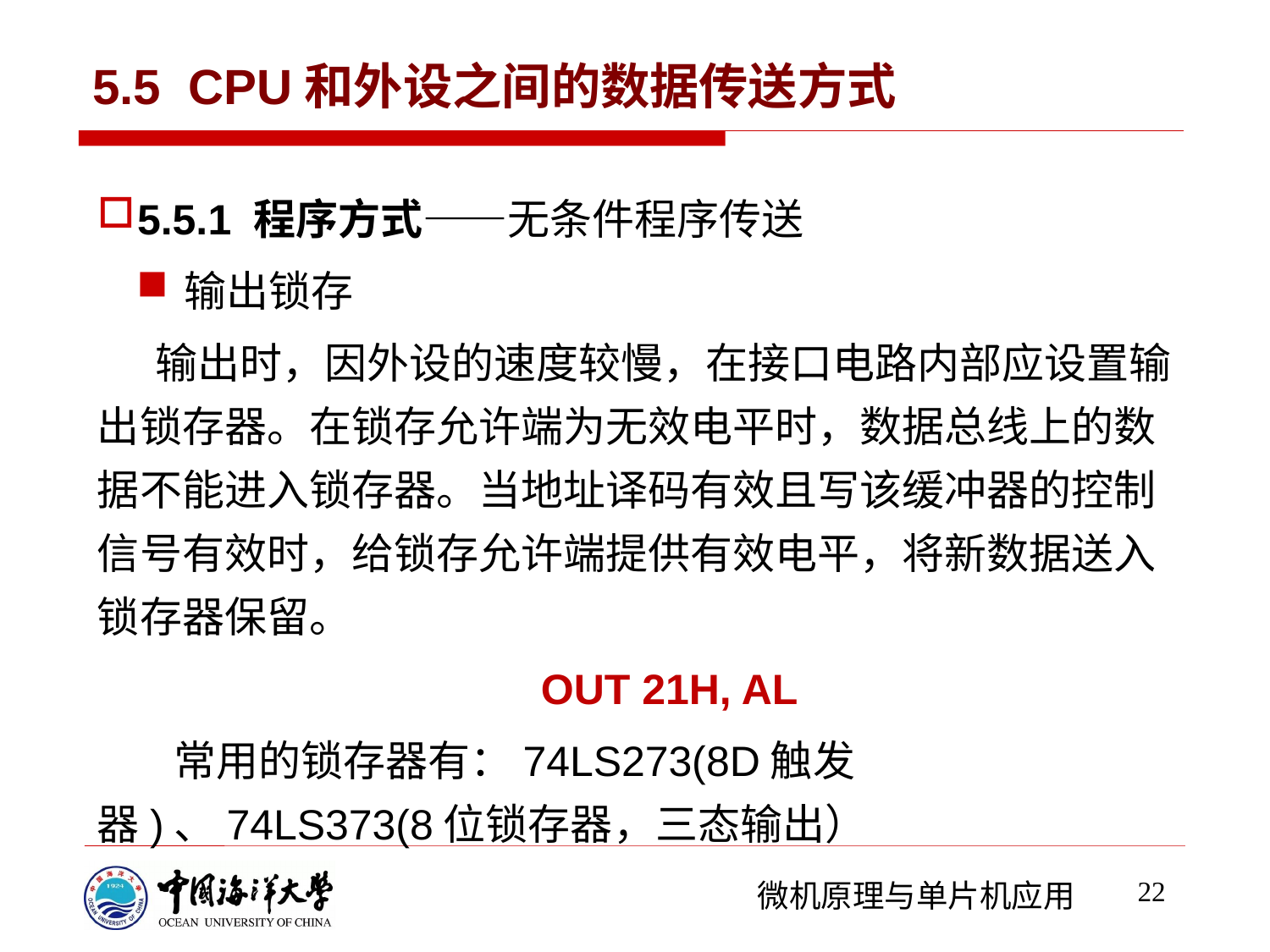

# 5.5  CPU和外设之间的数据传送方式
5.5.1 程序方式——无条件程序传送
输出锁存
     输出时，因外设的速度较慢，在接口电路内部应设置输出锁存器。在锁存允许端为无效电平时，数据总线上的数据不能进入锁存器。当地址译码有效且写该缓冲器的控制信号有效时，给锁存允许端提供有效电平，将新数据送入锁存器保留。
		                OUT 21H, AL
       常用的锁存器有：74LS273(8D触发器)、74LS373(8位锁存器，三态输出）

22